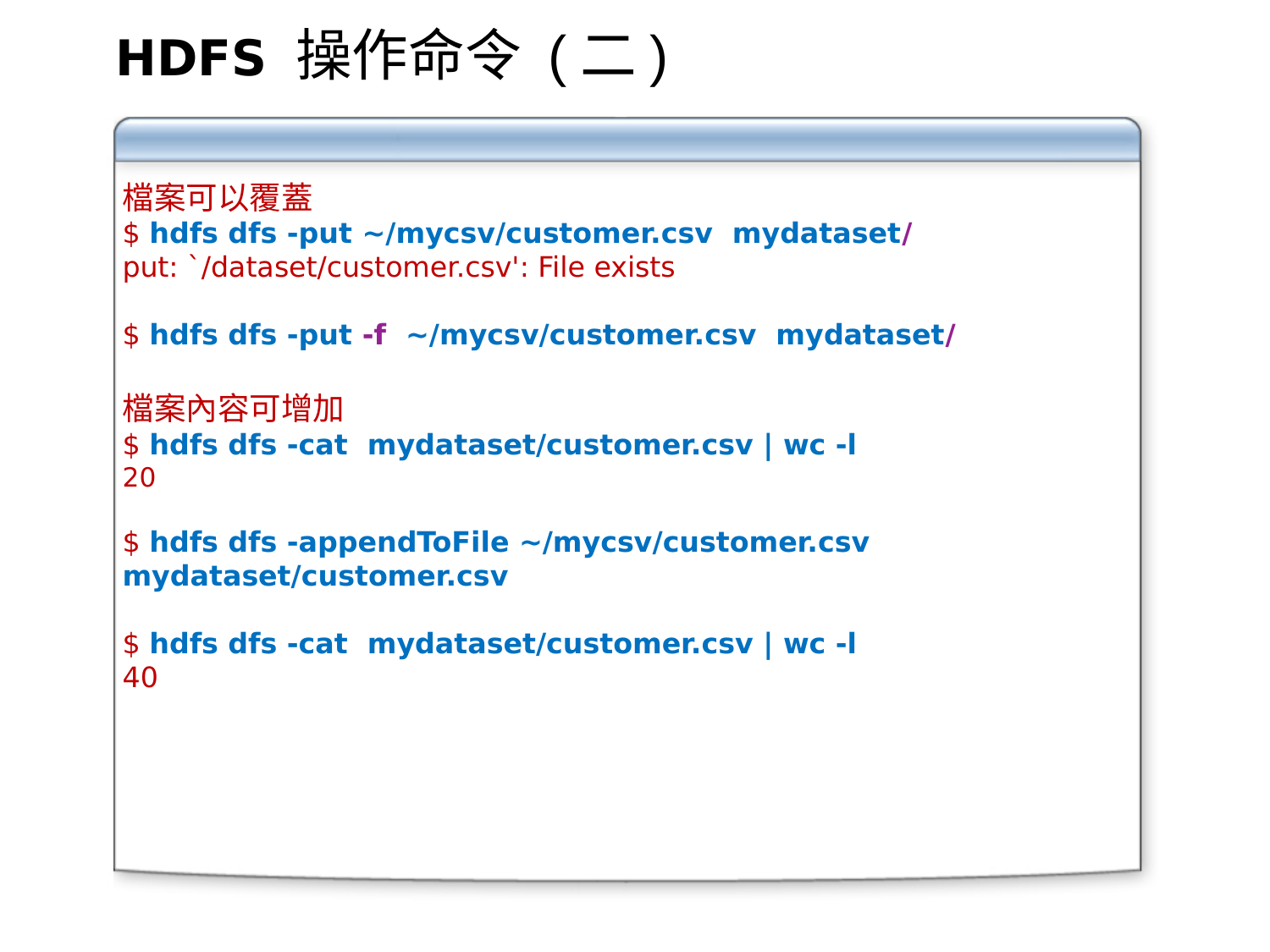

HDFS 操作命令 (二)
檔案可以覆蓋
$ hdfs dfs -put ~/mycsv/customer.csv  mydataset/
put: `/dataset/customer.csv': File exists

$ hdfs dfs -put -f  ~/mycsv/customer.csv  mydataset/

檔案內容可增加
$ hdfs dfs -cat  mydataset/customer.csv | wc -l
20

$ hdfs dfs -appendToFile ~/mycsv/customer.csv mydataset/customer.csv

$ hdfs dfs -cat  mydataset/customer.csv | wc -l
40